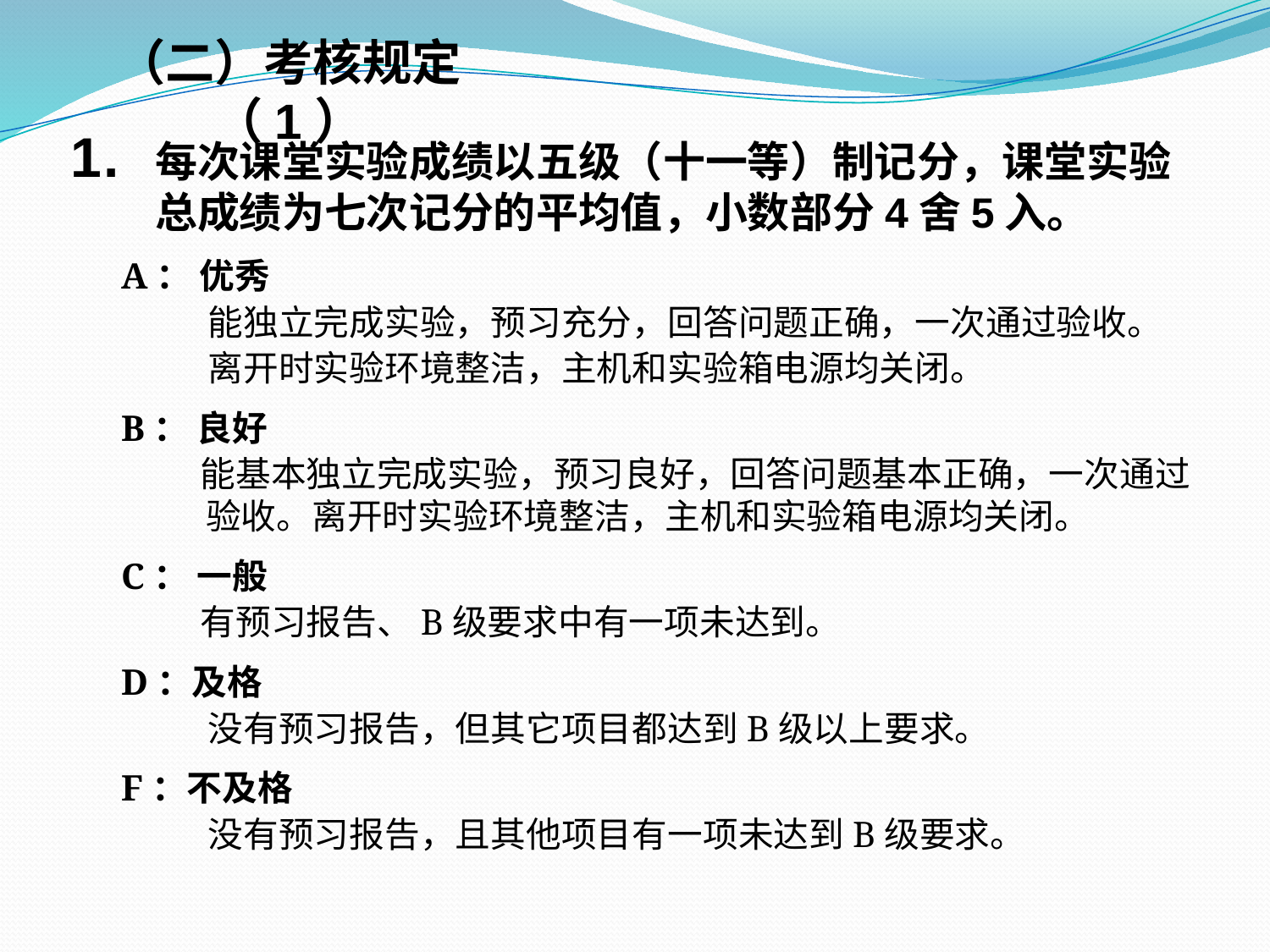

（二）考核规定（1）
每次课堂实验成绩以五级（十一等）制记分，课堂实验总成绩为七次记分的平均值，小数部分4舍5入。
A： 优秀
          能独立完成实验，预习充分，回答问题正确，一次通过验收。
          离开时实验环境整洁，主机和实验箱电源均关闭。
B： 良好
         能基本独立完成实验，预习良好，回答问题基本正确，一次通过验收。离开时实验环境整洁，主机和实验箱电源均关闭。
C： 一般
         有预习报告、B级要求中有一项未达到。
D：及格
          没有预习报告，但其它项目都达到B级以上要求。
F：不及格
          没有预习报告，且其他项目有一项未达到B级要求。